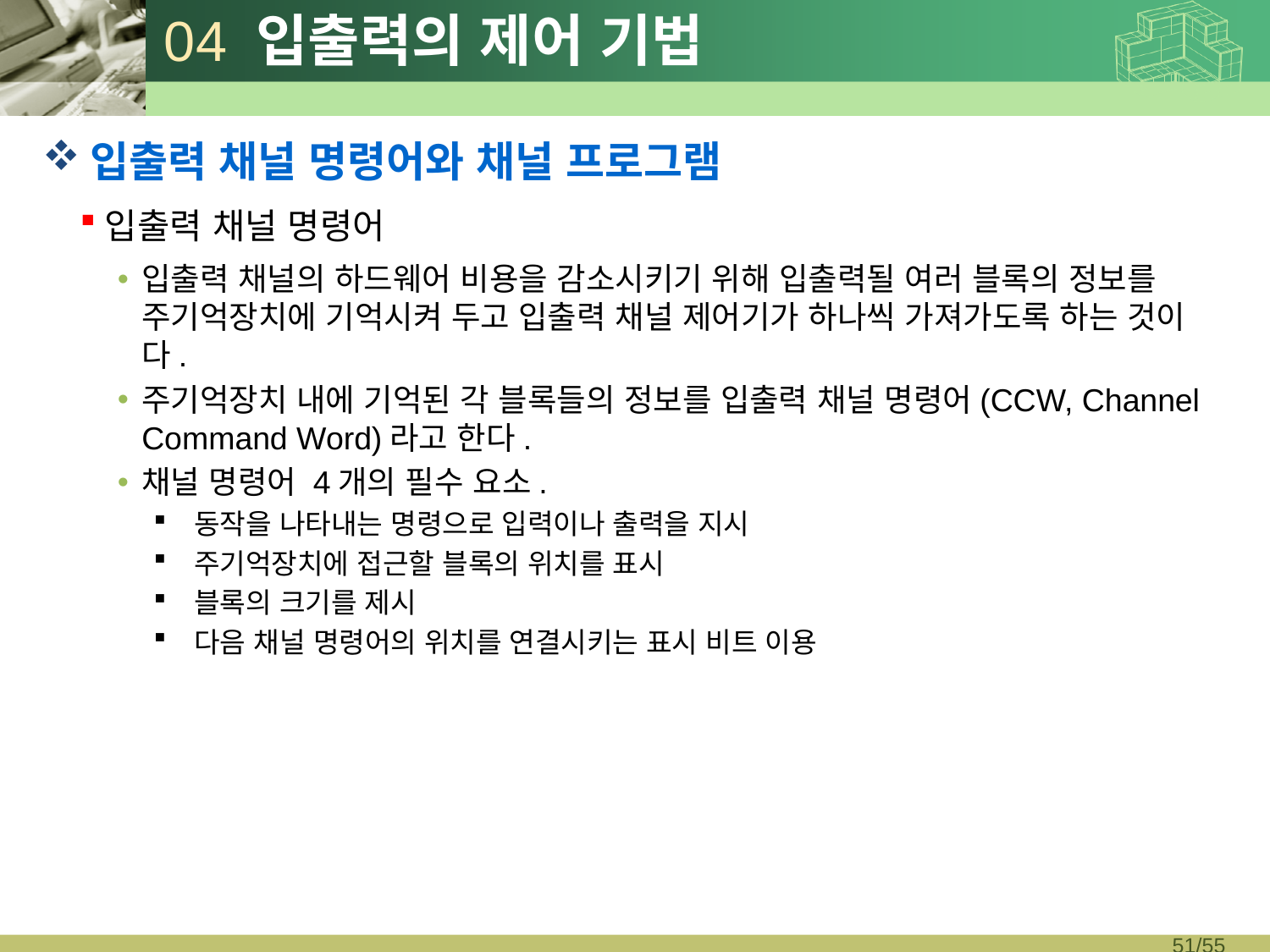

# 04 입출력의 제어 기법
입출력 채널 명령어와 채널 프로그램
입출력 채널 명령어
입출력 채널의 하드웨어 비용을 감소시키기 위해 입출력될 여러 블록의 정보를 주기억장치에 기억시켜 두고 입출력 채널 제어기가 하나씩 가져가도록 하는 것이다.
주기억장치 내에 기억된 각 블록들의 정보를 입출력 채널 명령어(CCW, Channel Command Word)라고 한다.
채널 명령어 4개의 필수 요소.
 동작을 나타내는 명령으로 입력이나 출력을 지시
 주기억장치에 접근할 블록의 위치를 표시
 블록의 크기를 제시
 다음 채널 명령어의 위치를 연결시키는 표시 비트 이용